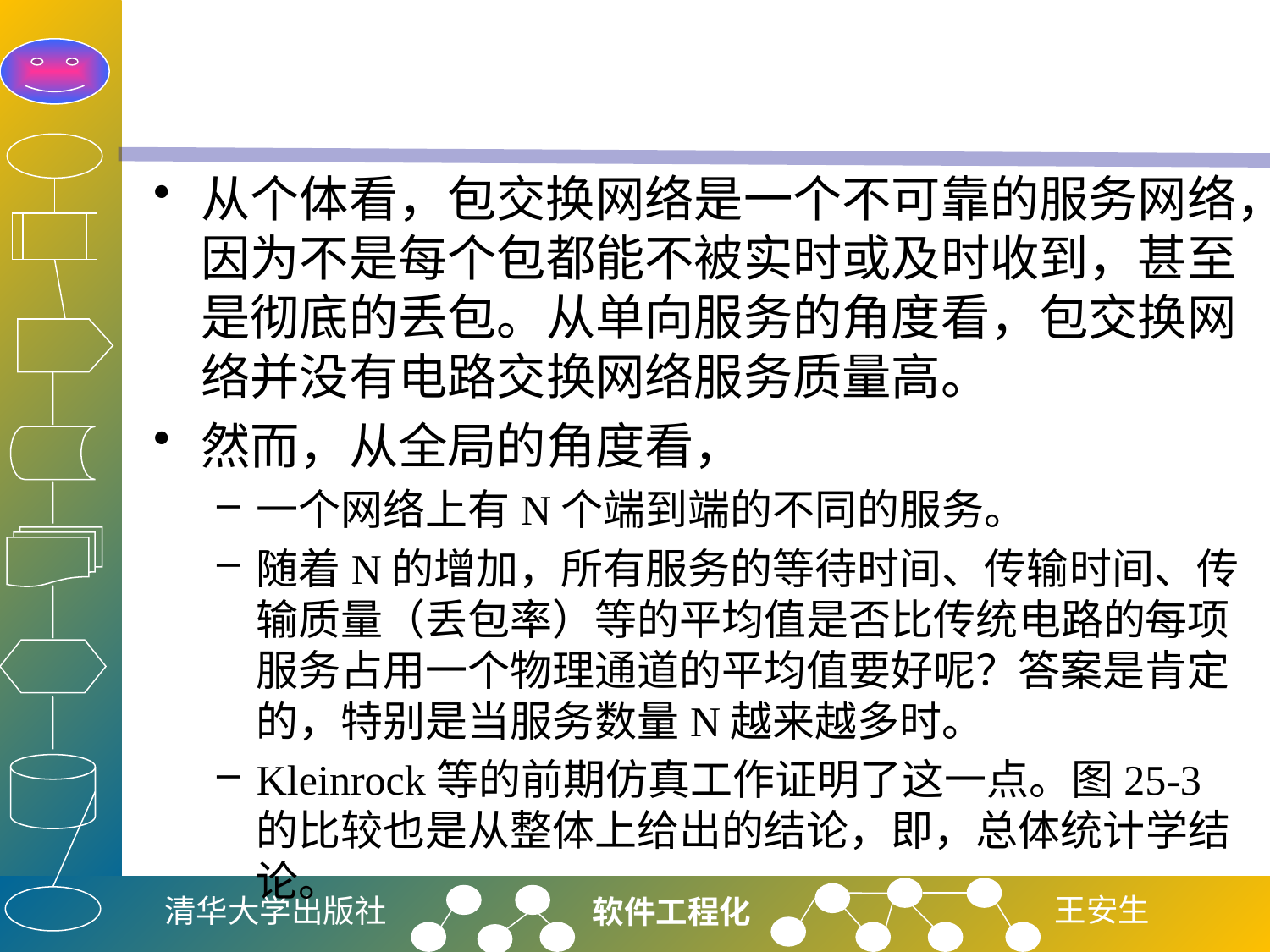

#
从个体看，包交换网络是一个不可靠的服务网络，因为不是每个包都能不被实时或及时收到，甚至是彻底的丢包。从单向服务的角度看，包交换网络并没有电路交换网络服务质量高。
然而，从全局的角度看，
一个网络上有N个端到端的不同的服务。
随着N的增加，所有服务的等待时间、传输时间、传输质量（丢包率）等的平均值是否比传统电路的每项服务占用一个物理通道的平均值要好呢？答案是肯定的，特别是当服务数量N越来越多时。
Kleinrock等的前期仿真工作证明了这一点。图25-3的比较也是从整体上给出的结论，即，总体统计学结论。